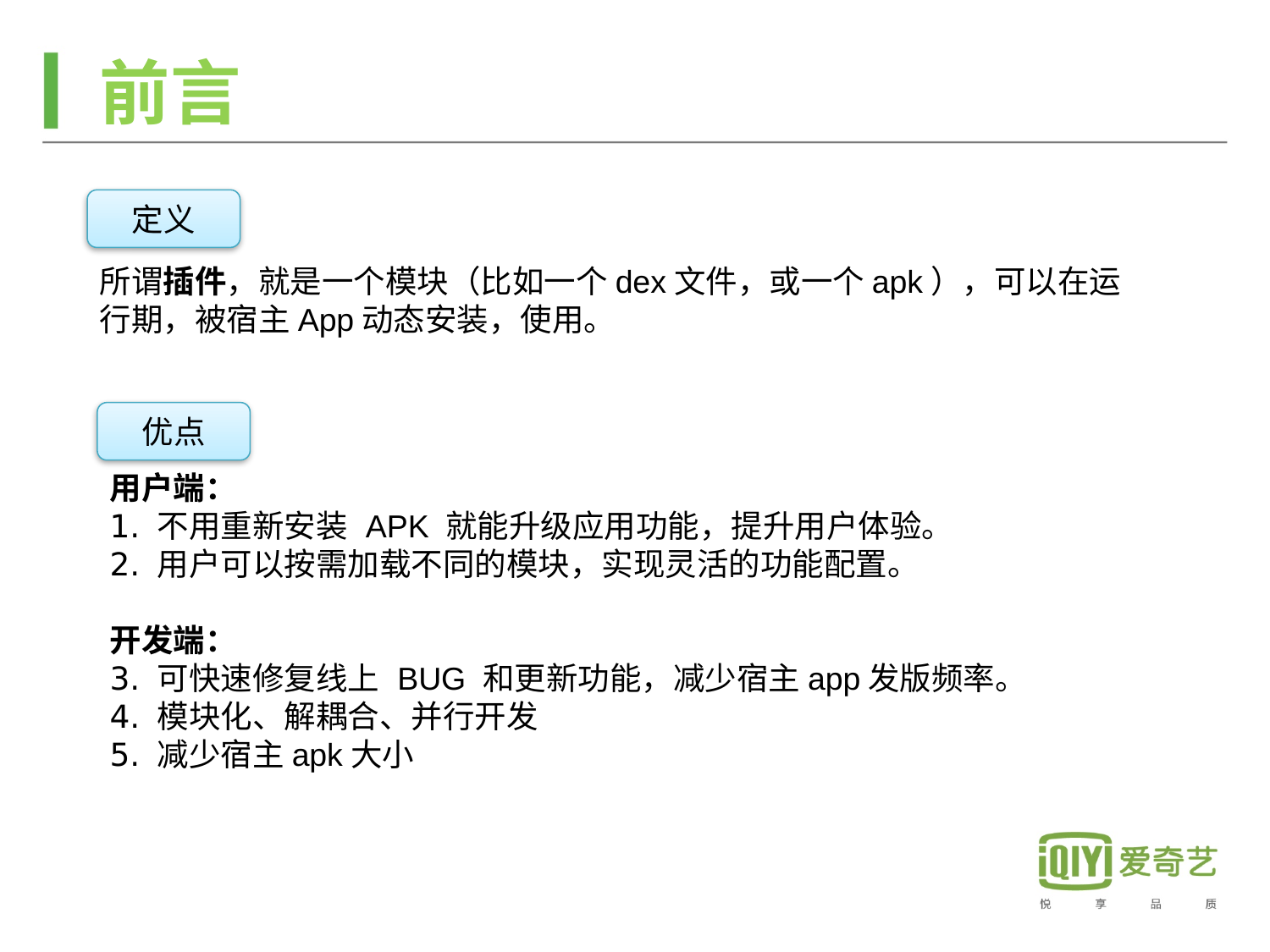

前言
定义
所谓插件，就是一个模块（比如一个dex文件，或一个apk），可以在运行期，被宿主App动态安装，使用。
优点
用户端：
不用重新安装 APK 就能升级应用功能，提升用户体验。
用户可以按需加载不同的模块，实现灵活的功能配置。

开发端：
可快速修复线上 BUG 和更新功能，减少宿主app发版频率。
模块化、解耦合、并行开发
减少宿主apk大小